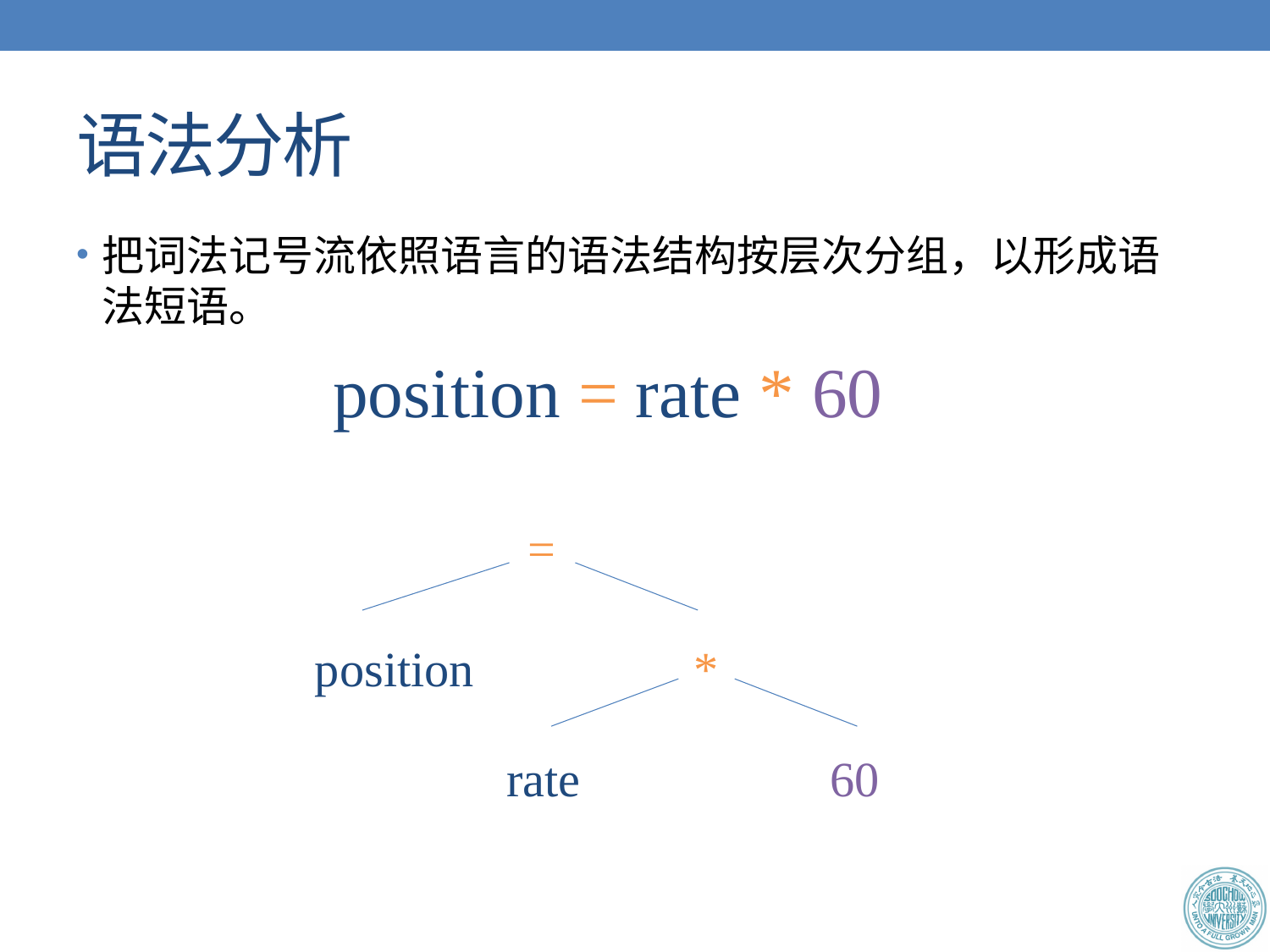

# 语法分析
把词法记号流依照语言的语法结构按层次分组，以形成语法短语。
position = rate * 60
=
position
*
rate
60